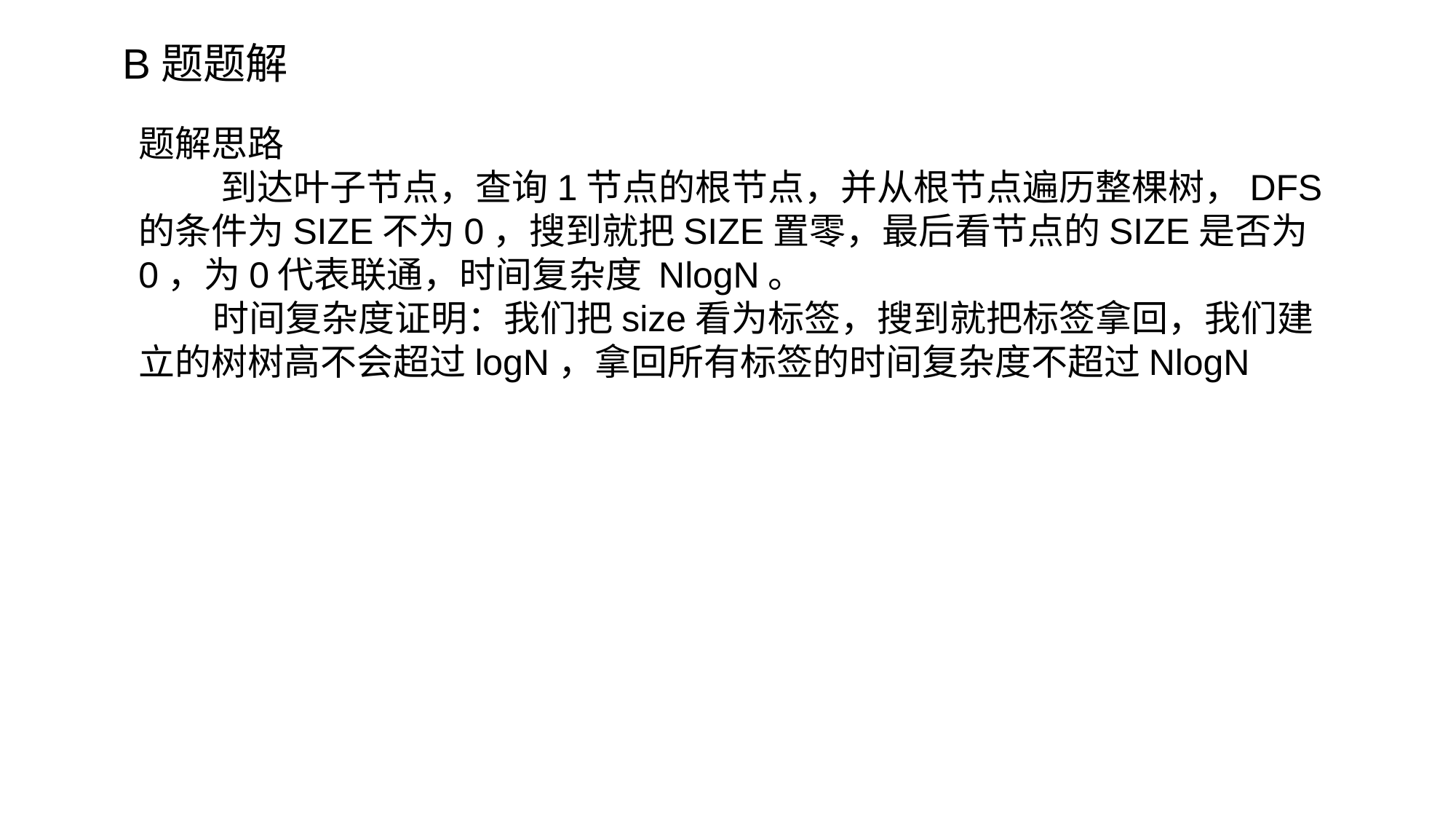

# B题题解
题解思路
         到达叶子节点，查询1节点的根节点，并从根节点遍历整棵树，DFS的条件为SIZE不为0，搜到就把SIZE置零，最后看节点的SIZE是否为0，为0代表联通，时间复杂度 NlogN。
        时间复杂度证明：我们把size看为标签，搜到就把标签拿回，我们建立的树树高不会超过logN，拿回所有标签的时间复杂度不超过NlogN